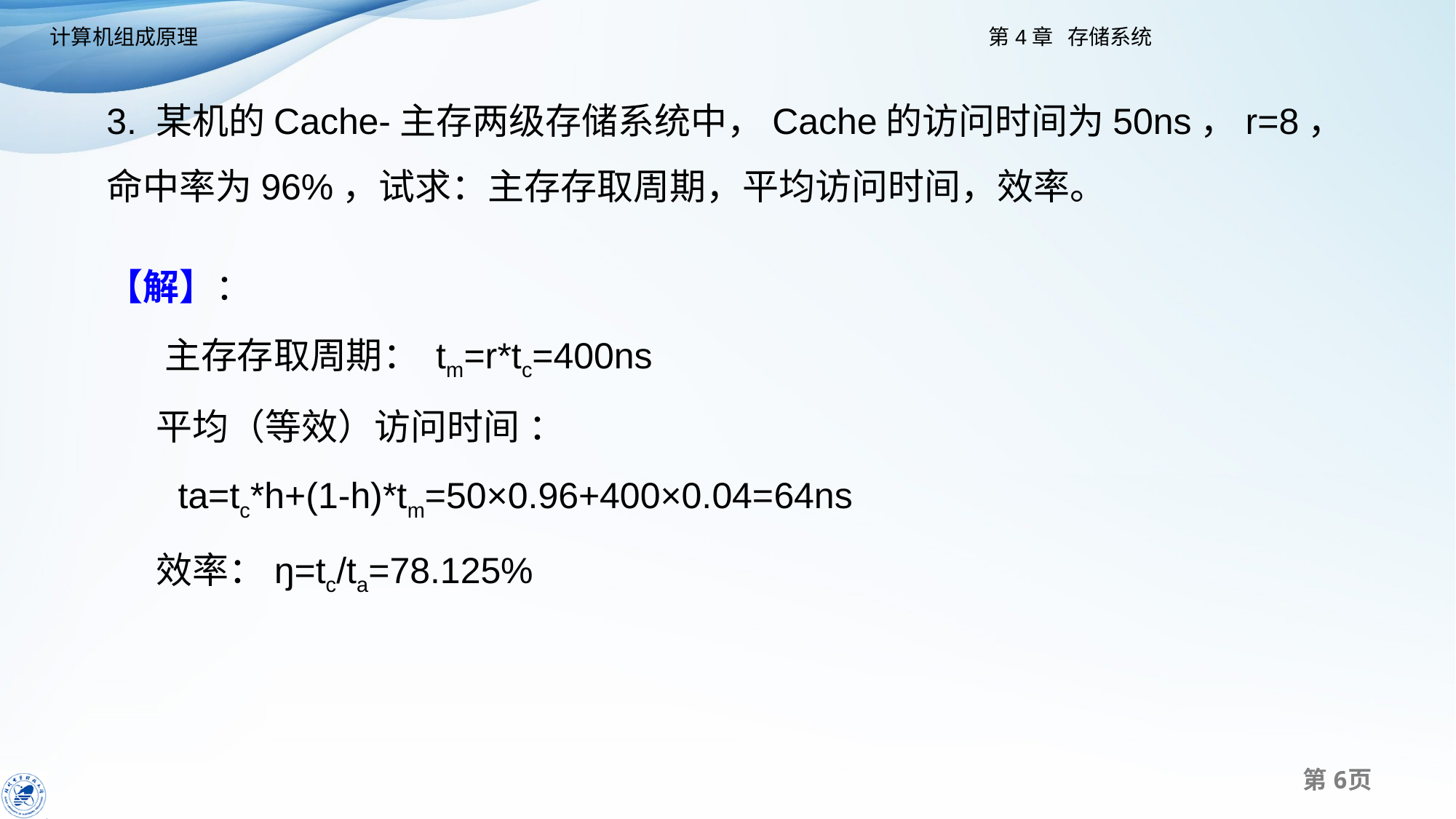

3. 某机的Cache-主存两级存储系统中，Cache的访问时间为50ns，r=8，命中率为96%，试求：主存存取周期，平均访问时间，效率。
【解】：
      主存存取周期： tm=r*tc=400ns
     平均（等效）访问时间 ：
       ta=tc*h+(1-h)*tm=50×0.96+400×0.04=64ns
     效率：ŋ=tc/ta=78.125%